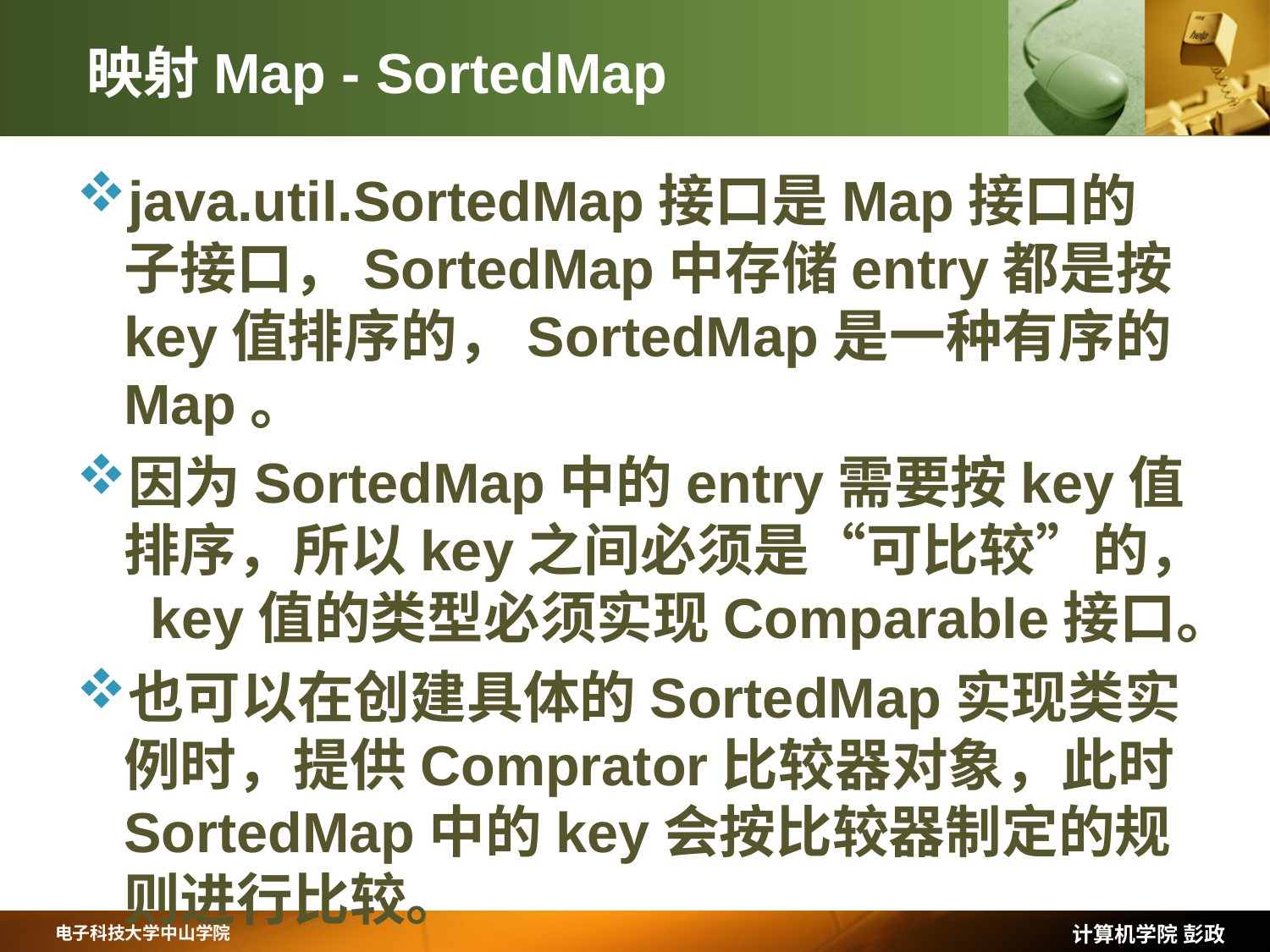

# 映射Map - SortedMap
java.util.SortedMap接口是Map接口的子接口，SortedMap中存储entry都是按key值排序的，SortedMap是一种有序的Map。
因为SortedMap中的entry需要按key值排序，所以key之间必须是“可比较”的， key值的类型必须实现Comparable接口。
也可以在创建具体的SortedMap实现类实例时，提供Comprator比较器对象，此时SortedMap中的key会按比较器制定的规则进行比较。
计算机学院 彭政
电子科技大学中山学院